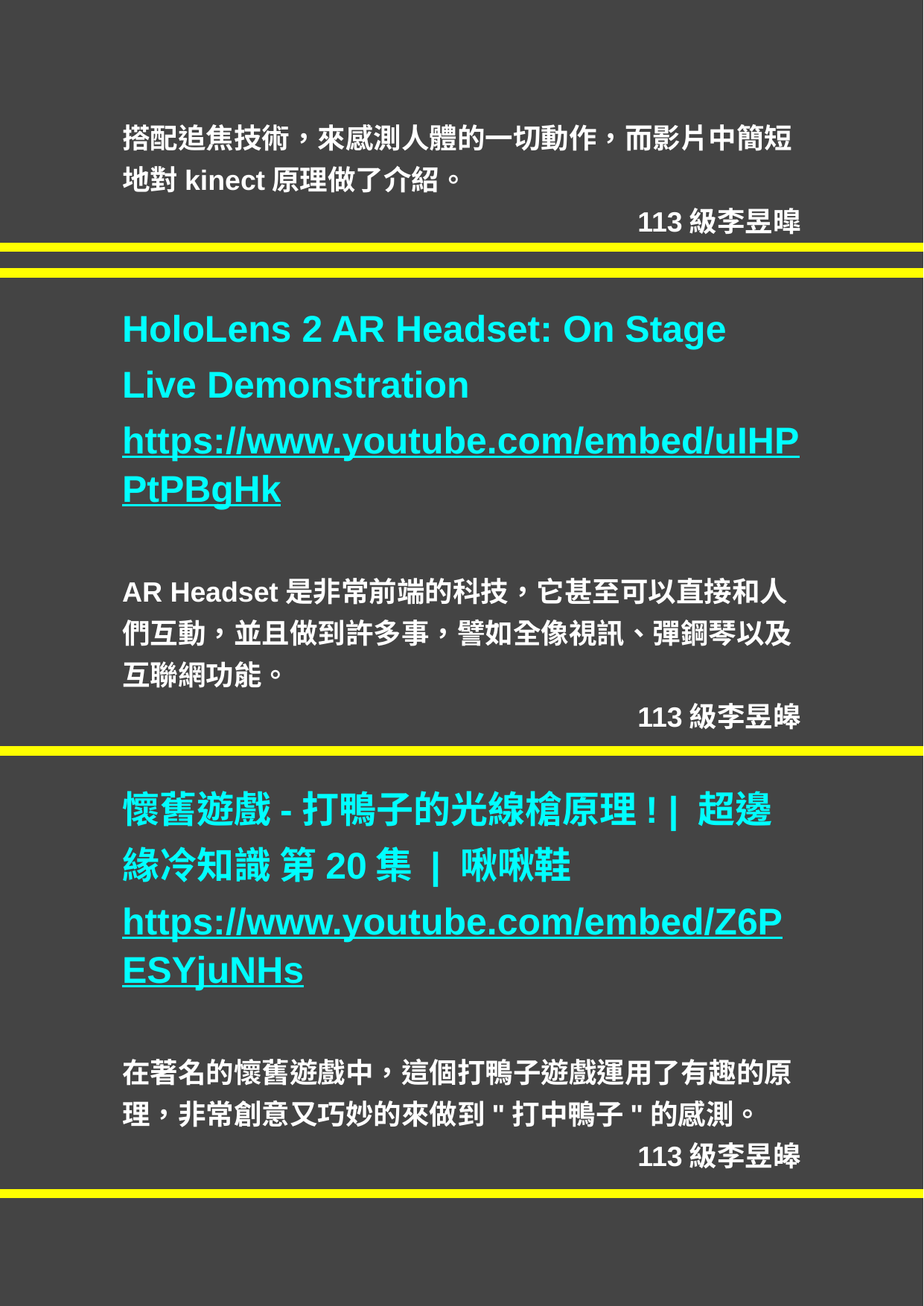

搭配追焦技術，來感測人體的一切動作，而影片中簡短地對kinect原理做了介紹。
113級李昱暭

HoloLens 2 AR Headset: On Stage Live Demonstration
https://www.youtube.com/embed/uIHPPtPBgHk

AR Headset是非常前端的科技，它甚至可以直接和人們互動，並且做到許多事，譬如全像視訊、彈鋼琴以及互聯網功能。
113級李昱皞

懷舊遊戲-打鴨子的光線槍原理! | 超邊緣冷知識 第20集 | 啾啾鞋
https://www.youtube.com/embed/Z6PESYjuNHs

在著名的懷舊遊戲中，這個打鴨子遊戲運用了有趣的原理，非常創意又巧妙的來做到"打中鴨子"的感測。
113級李昱皞